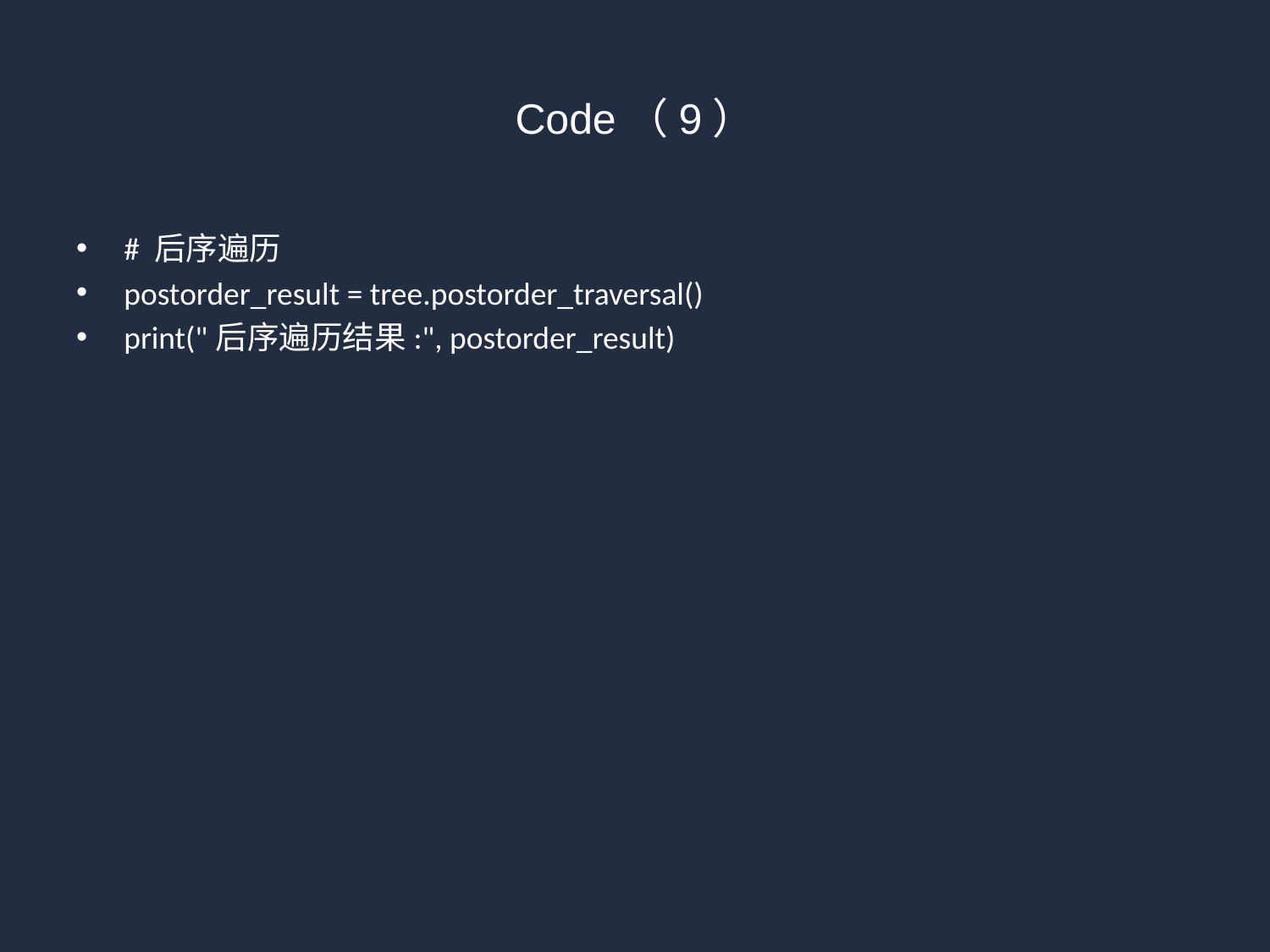

# Code（9）
# 后序遍历
postorder_result = tree.postorder_traversal()
print("后序遍历结果:", postorder_result)